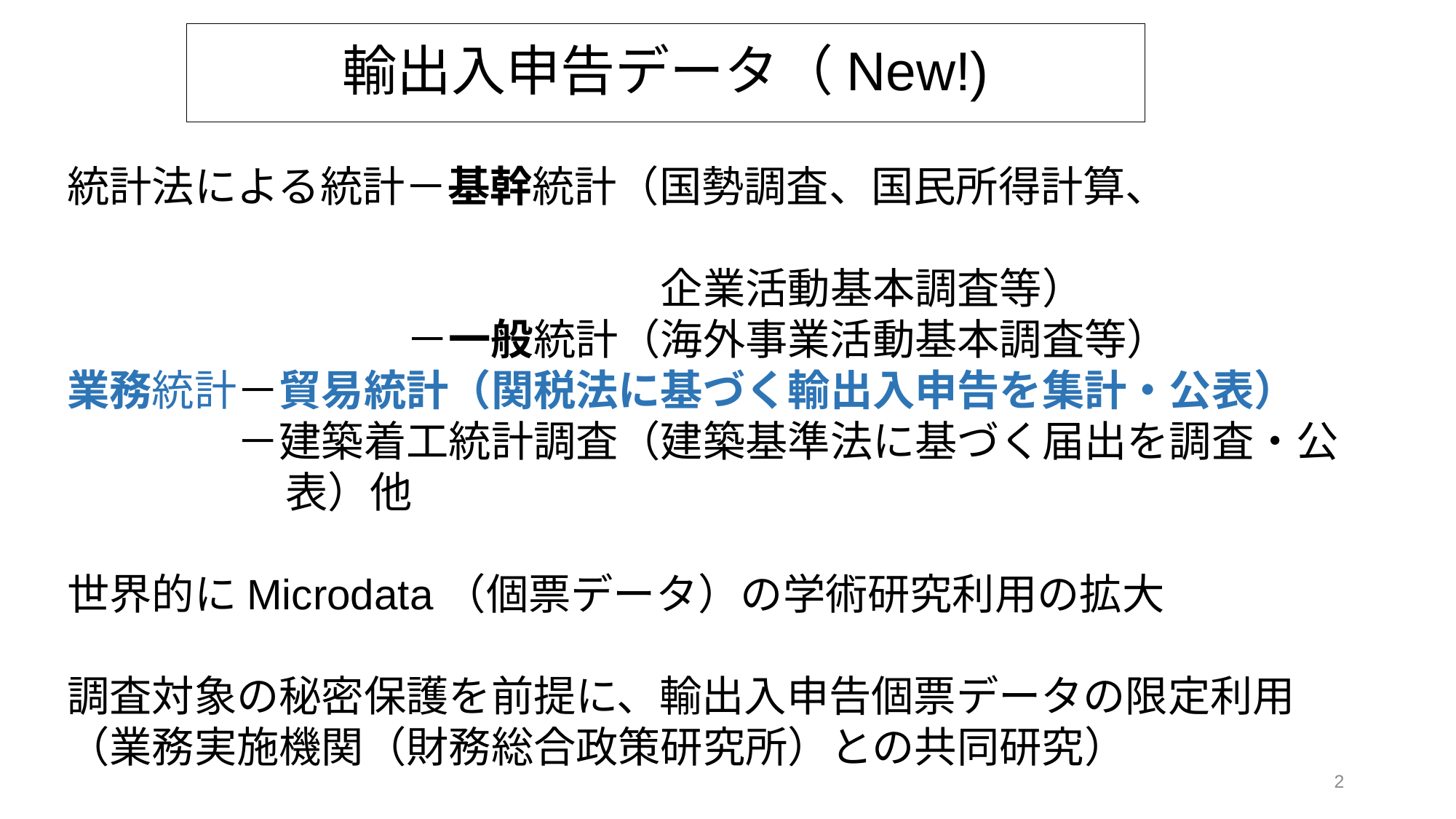

# 輸出入申告データ（New!)
統計法による統計－基幹統計（国勢調査、国民所得計算、
　　　　　　　　　　　　　　企業活動基本調査等）
　　　　　　　　－一般統計（海外事業活動基本調査等）
業務統計－貿易統計（関税法に基づく輸出入申告を集計・公表）
　　　　－建築着工統計調査（建築基準法に基づく届出を調査・公
		表）他

世界的にMicrodata（個票データ）の学術研究利用の拡大

調査対象の秘密保護を前提に、輸出入申告個票データの限定利用
（業務実施機関（財務総合政策研究所）との共同研究）

2